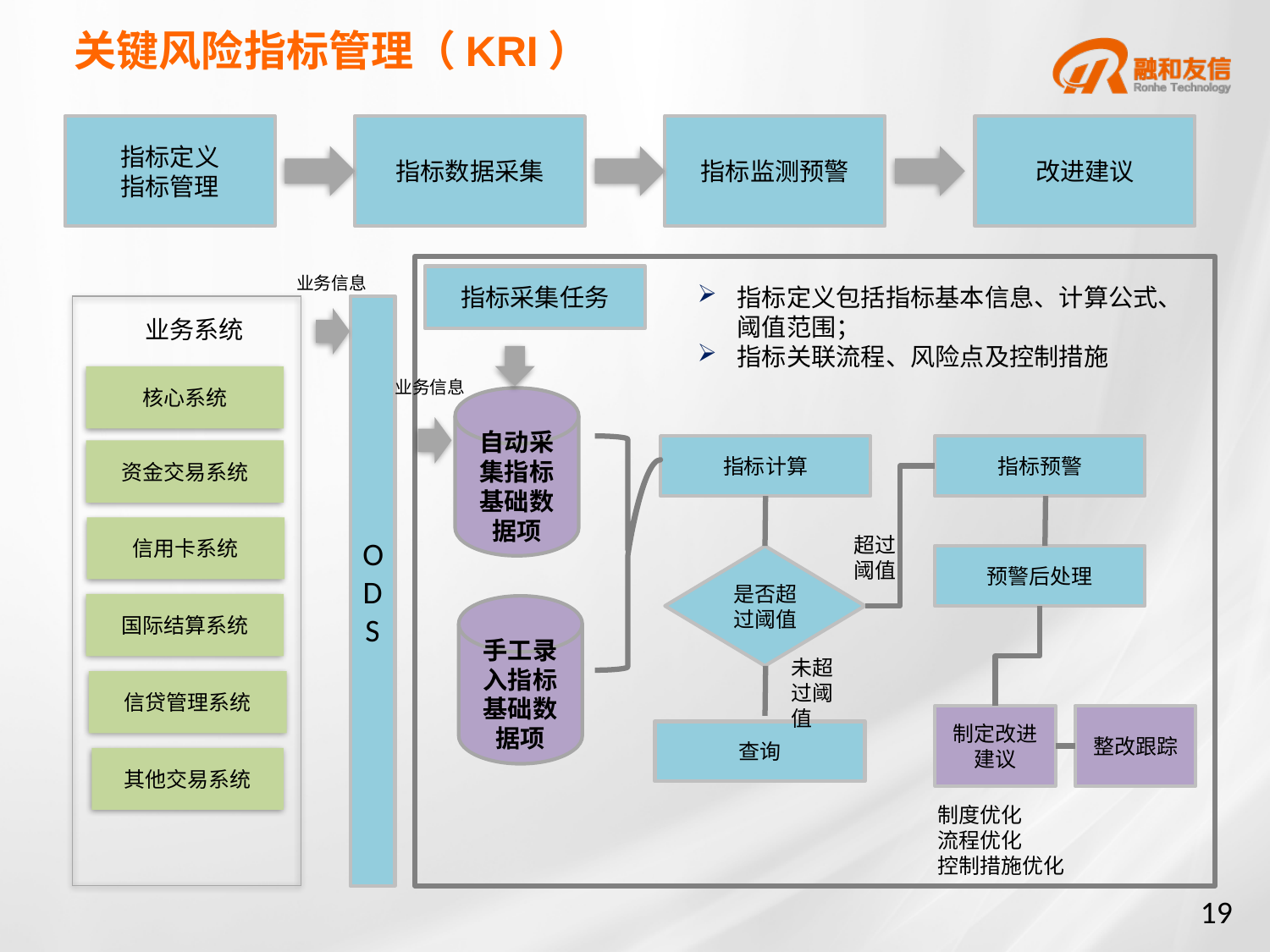

# 关键风险指标管理（KRI）
指标定义
指标管理
指标数据采集
指标监测预警
改进建议

指标采集任务
业务信息
指标定义包括指标基本信息、计算公式、阈值范围；
指标关联流程、风险点及控制措施

业务系统

核心系统
资金交易系统
信用卡系统
国际结算系统
信贷管理系统
其他交易系统
ODS

业务信息
自动采集指标基础数据项

指标计算
指标预警
超过阈值
是否超过阈值
预警后处理
手工录入指标基础数据项
未超过阈值
制定改进建议
整改跟踪
查询
制度优化
流程优化
控制措施优化
19